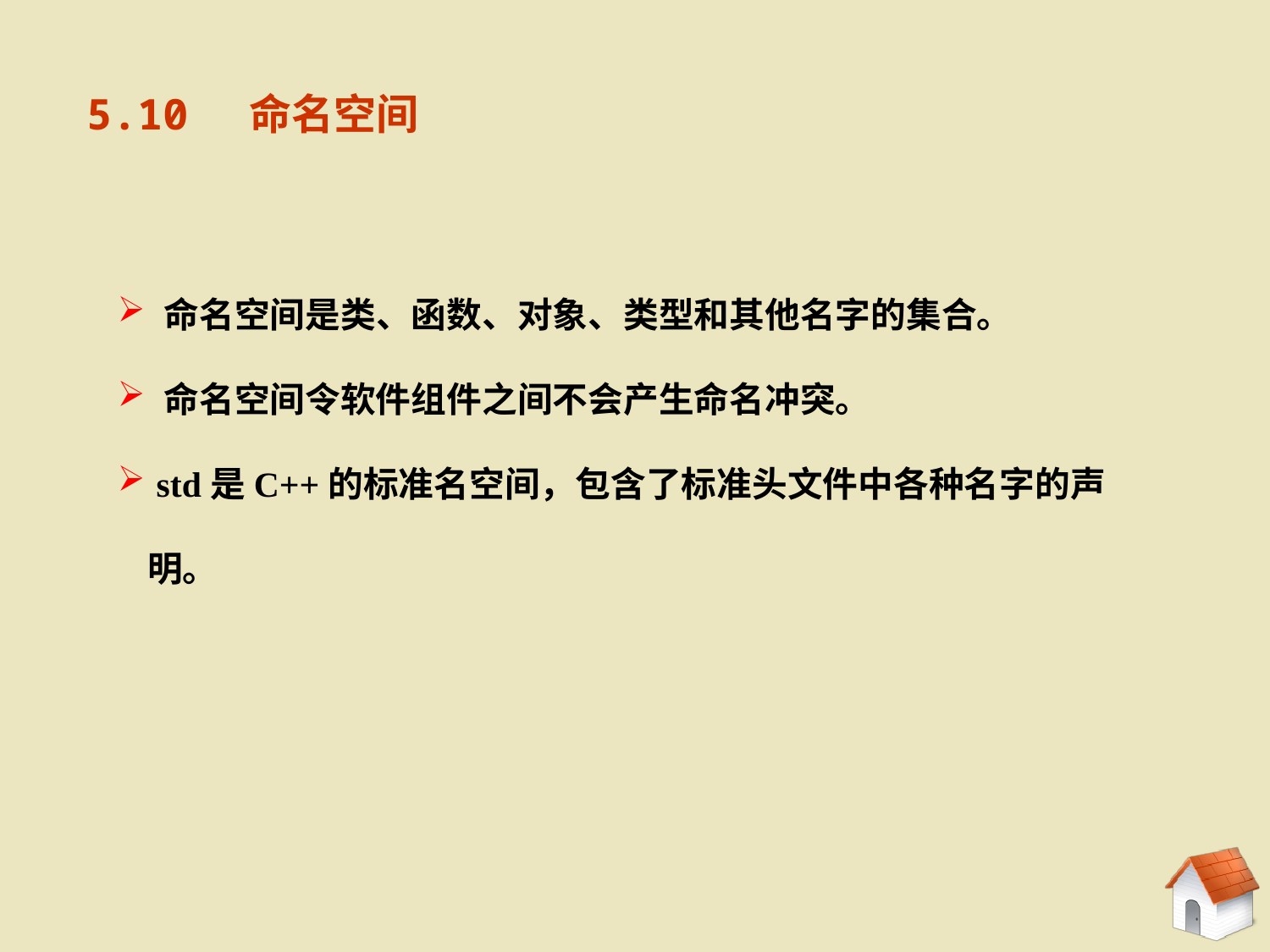

5.10  命名空间
 命名空间是类、函数、对象、类型和其他名字的集合。
 命名空间令软件组件之间不会产生命名冲突。
 std是C++的标准名空间，包含了标准头文件中各种名字的声明。